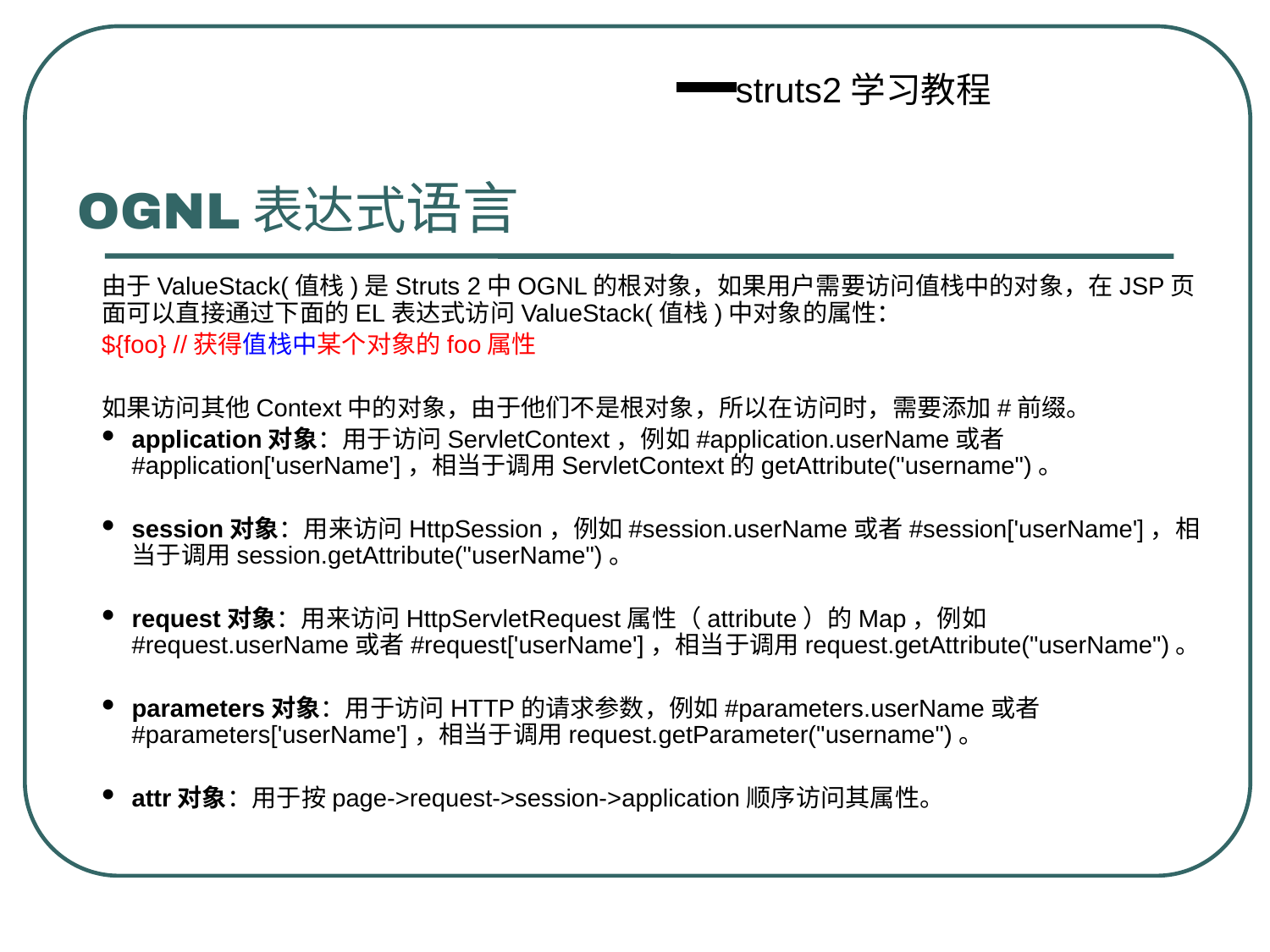

OGNL表达式语言

由于ValueStack(值栈)是Struts 2中OGNL的根对象，如果用户需要访问值栈中的对象，在JSP页面可以直接通过下面的EL表达式访问ValueStack(值栈)中对象的属性：
${foo} //获得值栈中某个对象的foo属性

如果访问其他Context中的对象，由于他们不是根对象，所以在访问时，需要添加#前缀。
application对象：用于访问ServletContext，例如#application.userName或者#application['userName']，相当于调用ServletContext的getAttribute("username")。

session对象：用来访问HttpSession，例如#session.userName或者#session['userName']，相当于调用session.getAttribute("userName")。

request对象：用来访问HttpServletRequest属性（attribute）的Map，例如#request.userName或者#request['userName']，相当于调用request.getAttribute("userName")。

parameters对象：用于访问HTTP的请求参数，例如#parameters.userName或者#parameters['userName']，相当于调用request.getParameter("username")。

attr对象：用于按page->request->session->application顺序访问其属性。